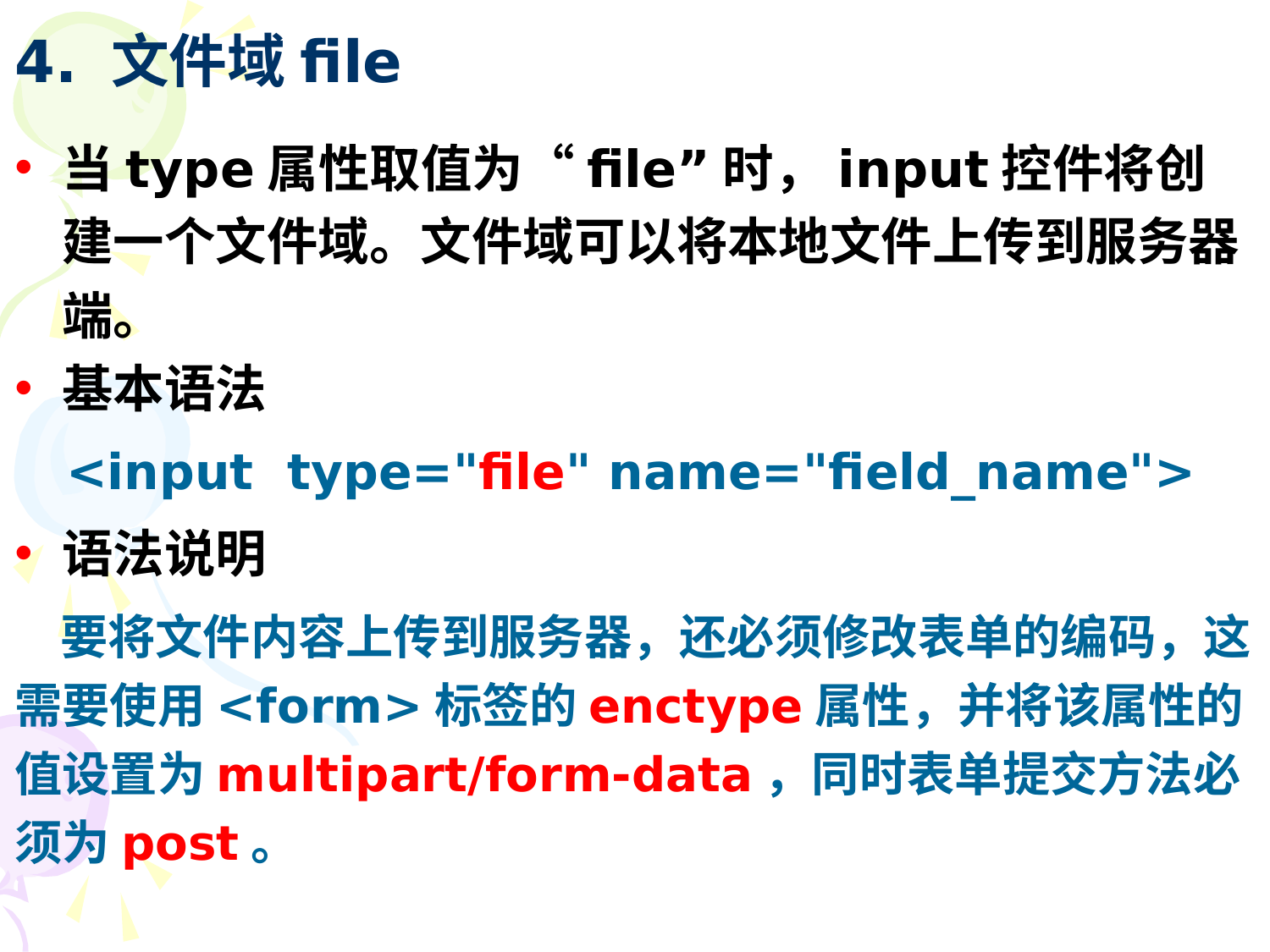

# 4. 文件域file
当type属性取值为“file”时，input控件将创建一个文件域。文件域可以将本地文件上传到服务器端。
基本语法
   <input  type="file" name="field_name">
语法说明
   要将文件内容上传到服务器，还必须修改表单的编码，这需要使用<form>标签的enctype属性，并将该属性的值设置为multipart/form-data，同时表单提交方法必须为post。